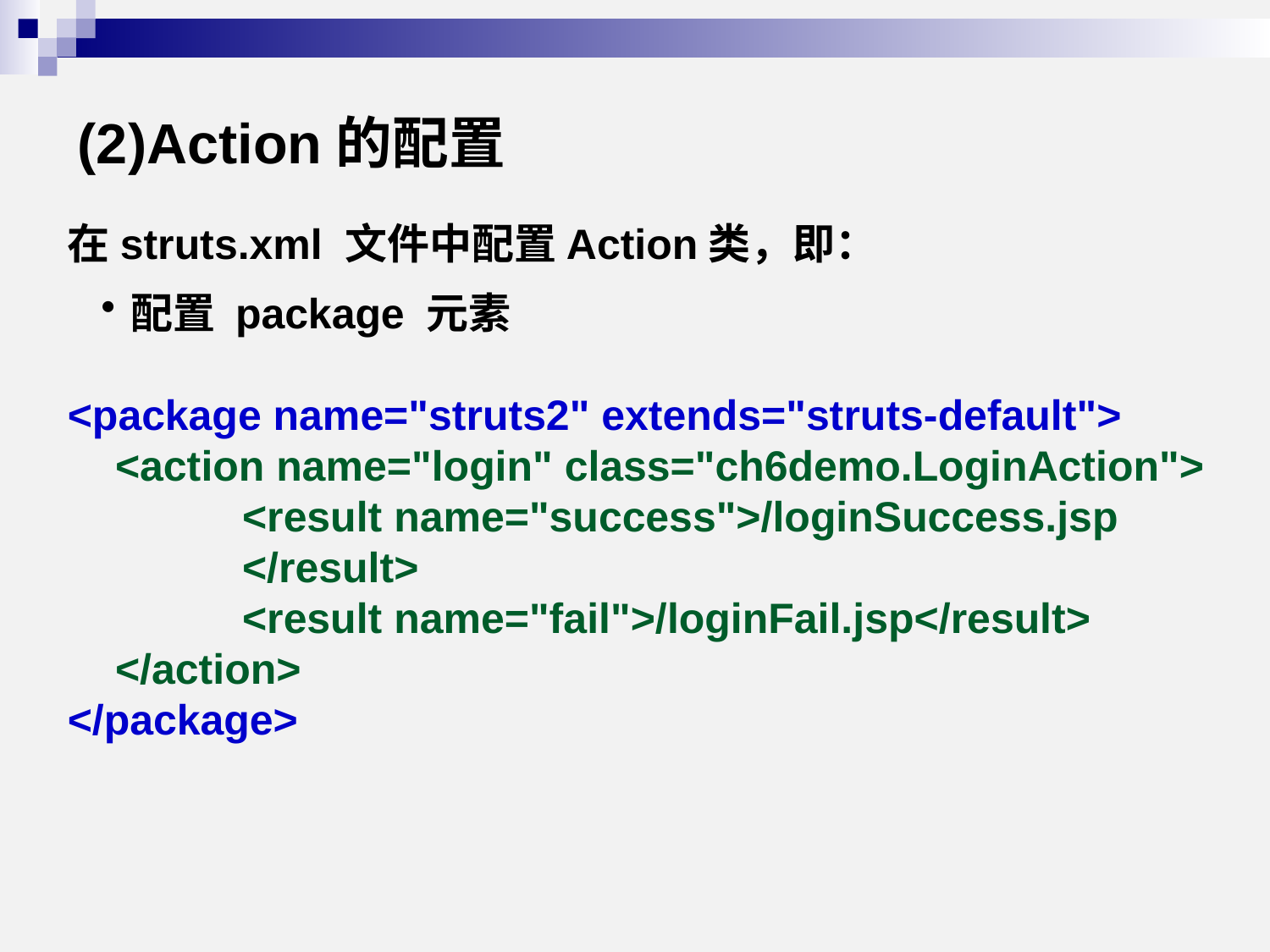

(2)Action的配置
在struts.xml 文件中配置Action类，即：
配置 package 元素

<package name="struts2" extends="struts-default">
    	<action name="login" class="ch6demo.LoginAction">
    		<result name="success">/loginSuccess.jsp
		</result>
    		<result name="fail">/loginFail.jsp</result>
   	</action>
</package>
17